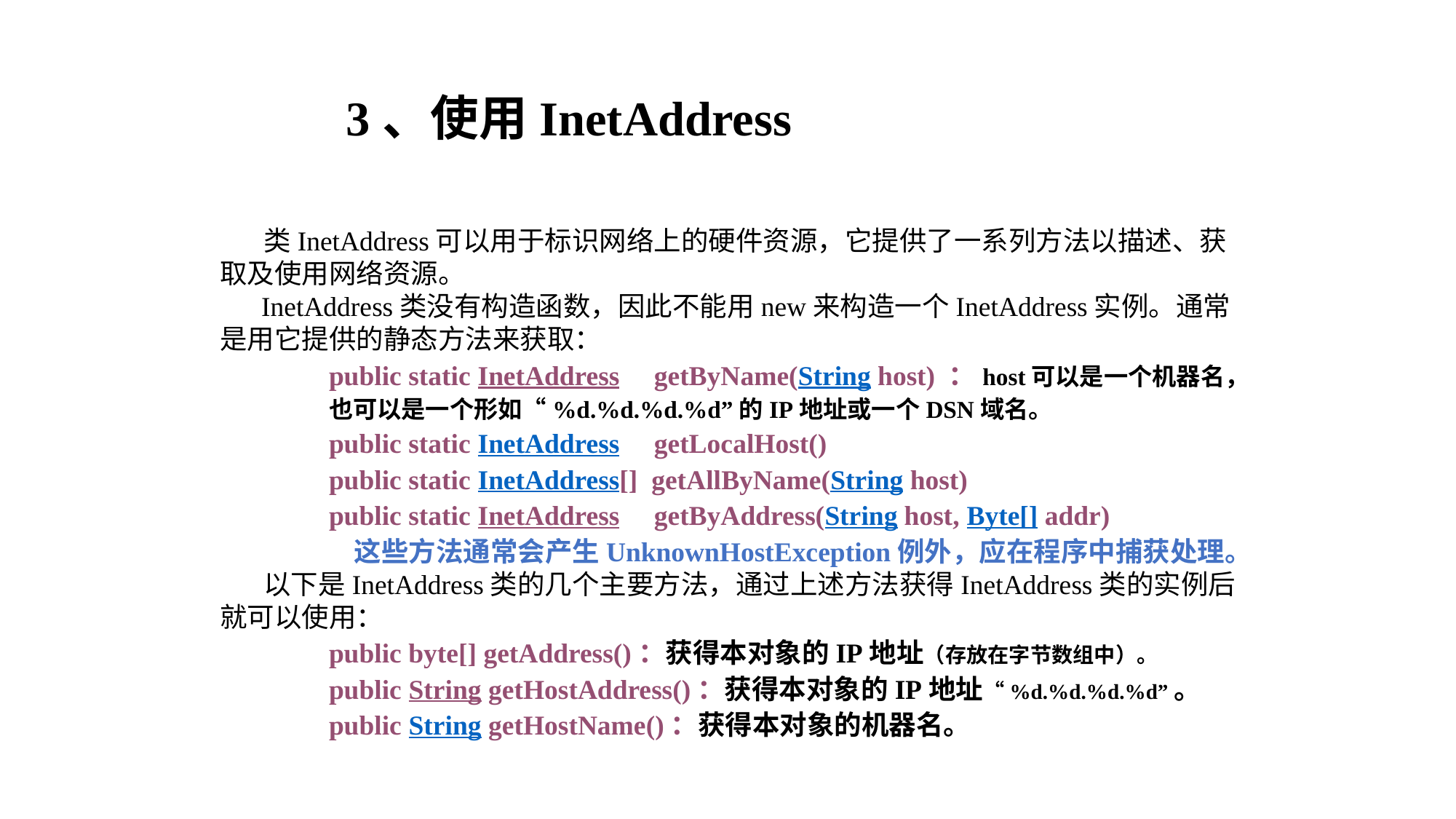

3、使用InetAddress
      类InetAddress可以用于标识网络上的硬件资源，它提供了一系列方法以描述、获取及使用网络资源。
      InetAddress类没有构造函数，因此不能用new来构造一个InetAddress实例。通常是用它提供的静态方法来获取：
public static InetAddress     getByName(String host) ：host可以是一个机器名，也可以是一个形如“%d.%d.%d.%d”的IP地址或一个DSN域名。
public static InetAddress     getLocalHost()
public static InetAddress[]  getAllByName(String host)
public static InetAddress     getByAddress(String host, Byte[] addr)
   这些方法通常会产生UnknownHostException例外，应在程序中捕获处理。
      以下是InetAddress类的几个主要方法，通过上述方法获得InetAddress类的实例后就可以使用：
public byte[] getAddress()：获得本对象的IP地址（存放在字节数组中）。
public String getHostAddress()：获得本对象的IP地址“%d.%d.%d.%d”。
public String getHostName()：获得本对象的机器名。